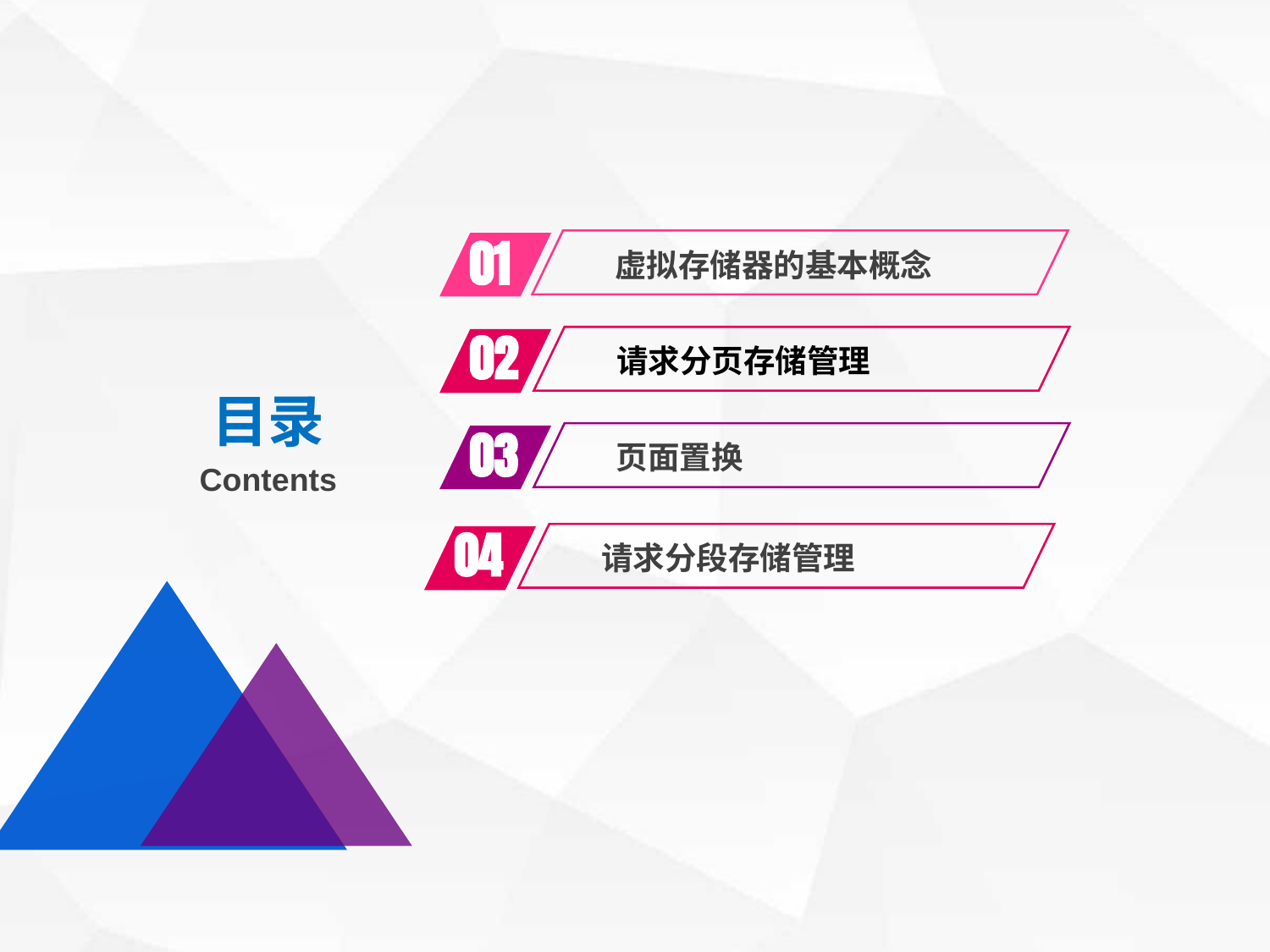

01

虚拟存储器的基本概念
02

请求分页存储管理
目录
Contents
03

页面置换
04

请求分段存储管理